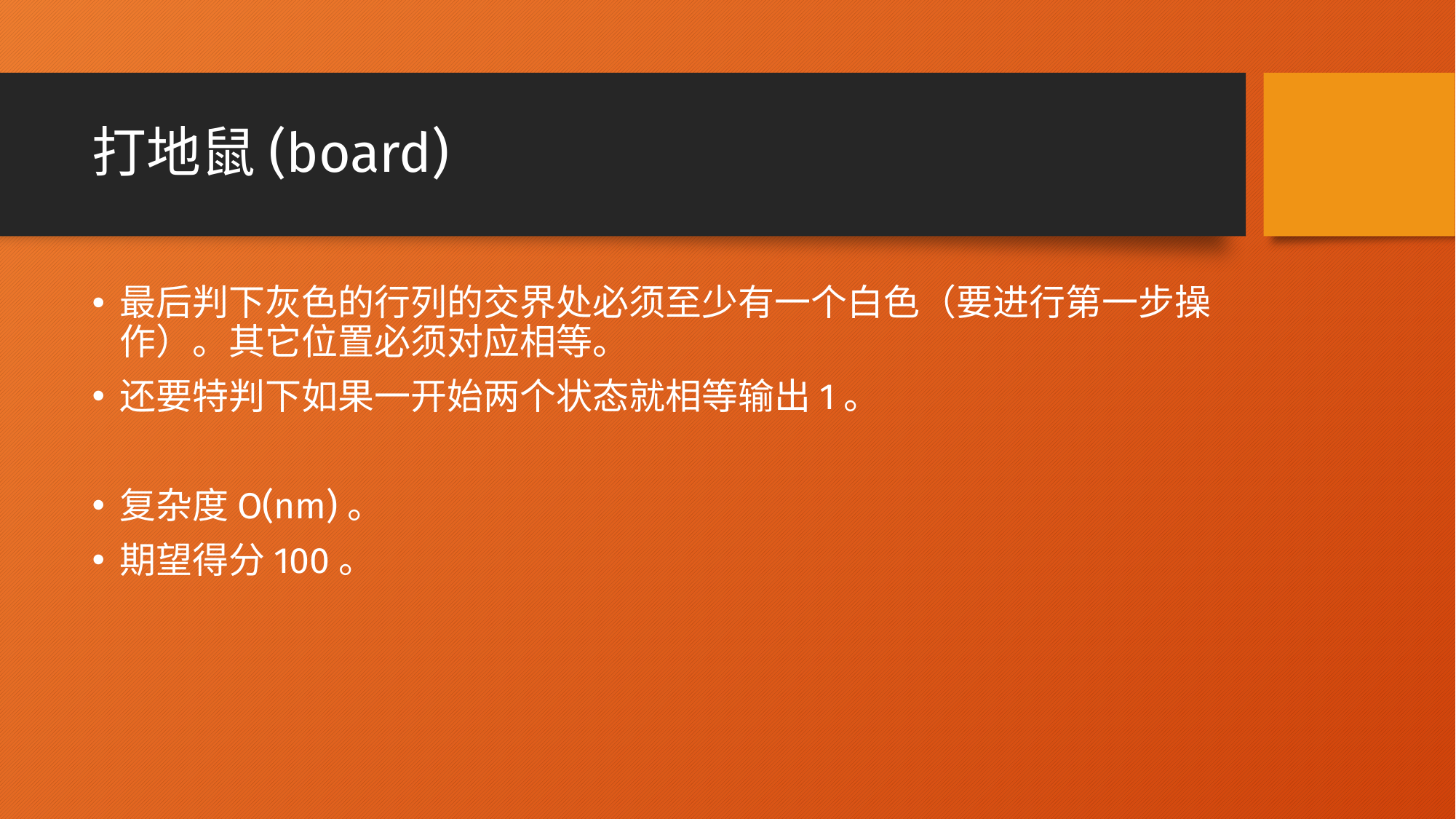

# 打地鼠(board)
最后判下灰色的行列的交界处必须至少有一个白色（要进行第一步操作）。其它位置必须对应相等。
还要特判下如果一开始两个状态就相等输出1。

复杂度O(nm)。
期望得分100。